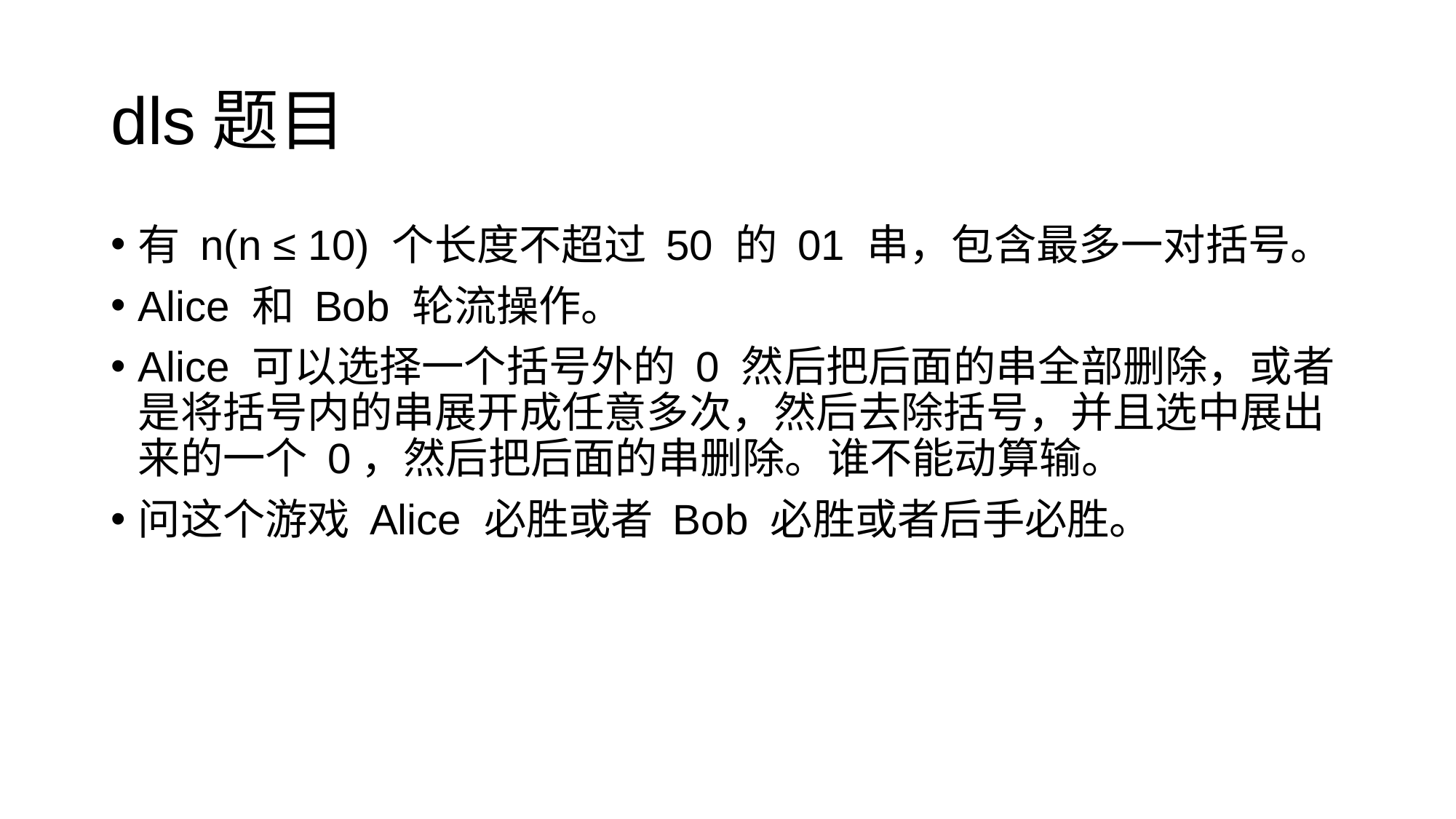

# dls题目
有 n(n ≤ 10) 个长度不超过 50 的 01 串，包含最多一对括号。
Alice 和 Bob 轮流操作。
Alice 可以选择一个括号外的 0 然后把后面的串全部删除，或者是将括号内的串展开成任意多次，然后去除括号，并且选中展出来的一个 0，然后把后面的串删除。谁不能动算输。
问这个游戏 Alice 必胜或者 Bob 必胜或者后手必胜。